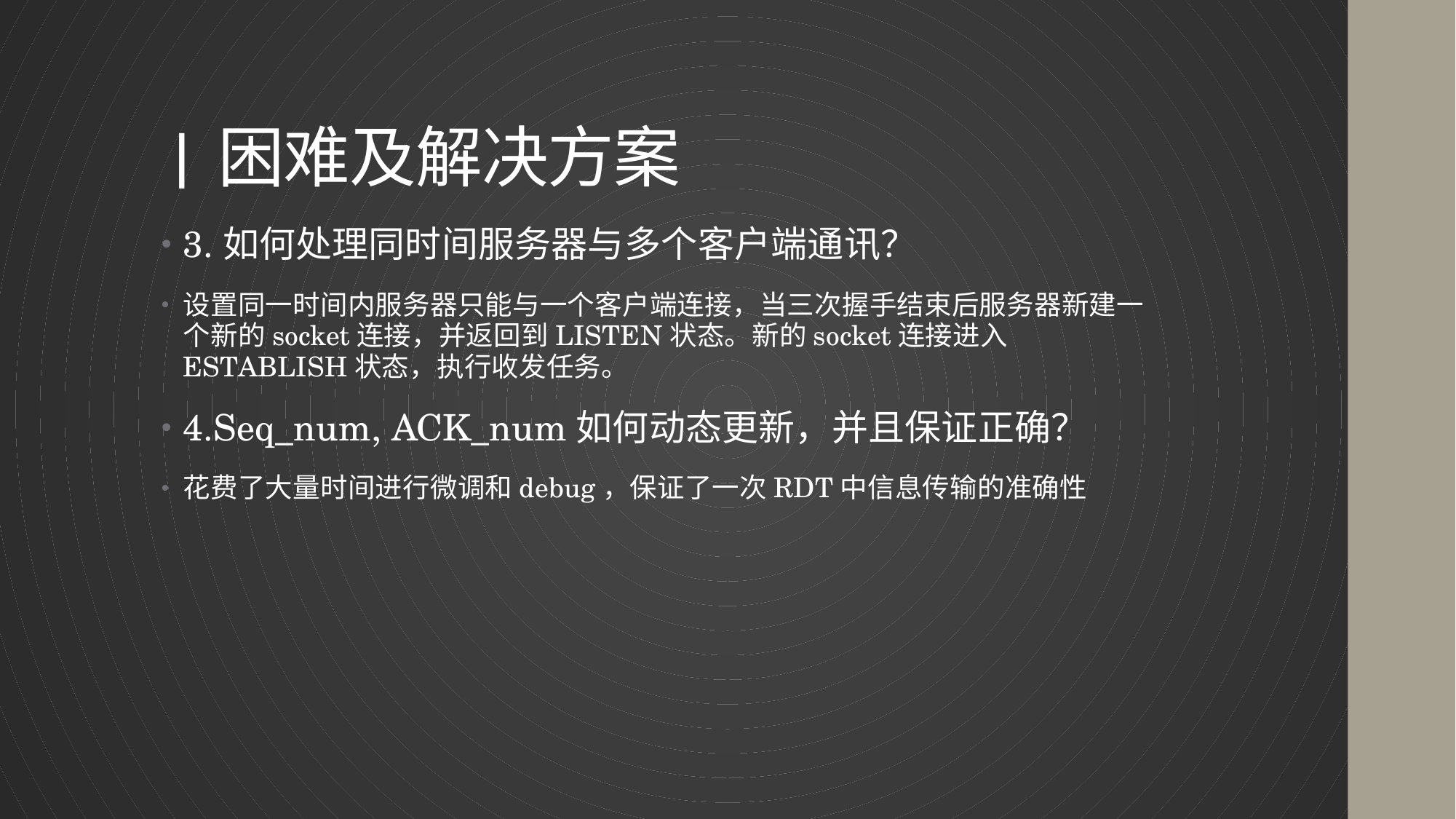

# |困难及解决方案
3.如何处理同时间服务器与多个客户端通讯？
设置同一时间内服务器只能与一个客户端连接，当三次握手结束后服务器新建一个新的socket连接，并返回到LISTEN状态。新的socket连接进入ESTABLISH状态，执行收发任务。
4.Seq_num, ACK_num如何动态更新，并且保证正确？
花费了大量时间进行微调和debug，保证了一次RDT中信息传输的准确性